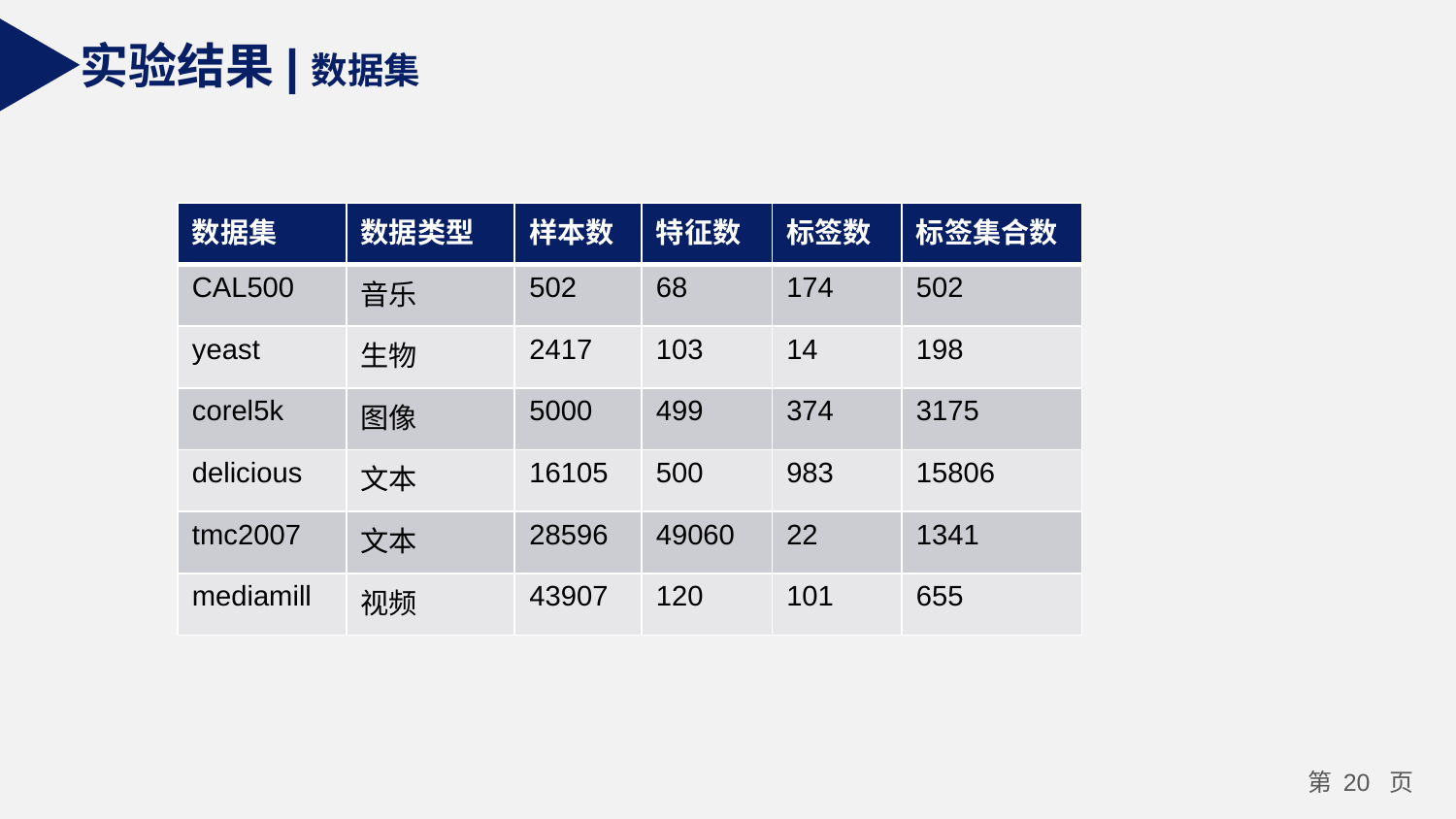

实验结果|数据集
| 数据集 | 数据类型 | 样本数 | 特征数 | 标签数 | 标签集合数 |
| --- | --- | --- | --- | --- | --- |
| CAL500 | 音乐 | 502 | 68 | 174 | 502 |
| yeast | 生物 | 2417 | 103 | 14 | 198 |
| corel5k | 图像 | 5000 | 499 | 374 | 3175 |
| delicious | 文本 | 16105 | 500 | 983 | 15806 |
| tmc2007 | 文本 | 28596 | 49060 | 22 | 1341 |
| mediamill | 视频 | 43907 | 120 | 101 | 655 |